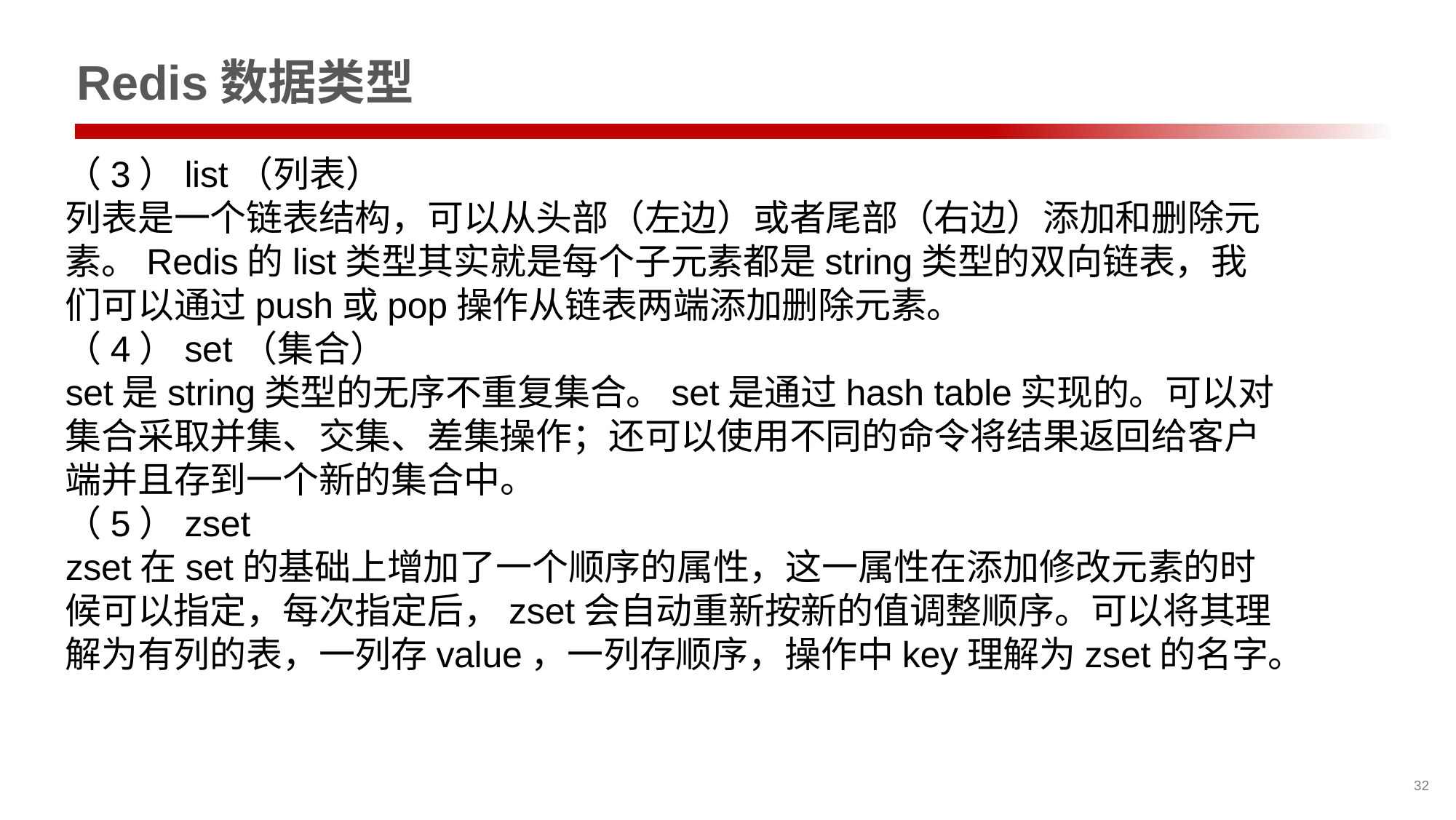

# Redis数据类型

（3）list（列表）
列表是一个链表结构，可以从头部（左边）或者尾部（右边）添加和删除元素。Redis的list类型其实就是每个子元素都是string类型的双向链表，我们可以通过push或pop操作从链表两端添加删除元素。
（4）set（集合）
set是string类型的无序不重复集合。set是通过hash table实现的。可以对集合采取并集、交集、差集操作；还可以使用不同的命令将结果返回给客户端并且存到一个新的集合中。
（5）zset
zset在set的基础上增加了一个顺序的属性，这一属性在添加修改元素的时候可以指定，每次指定后，zset会自动重新按新的值调整顺序。可以将其理解为有列的表，一列存value，一列存顺序，操作中key理解为zset的名字。
32